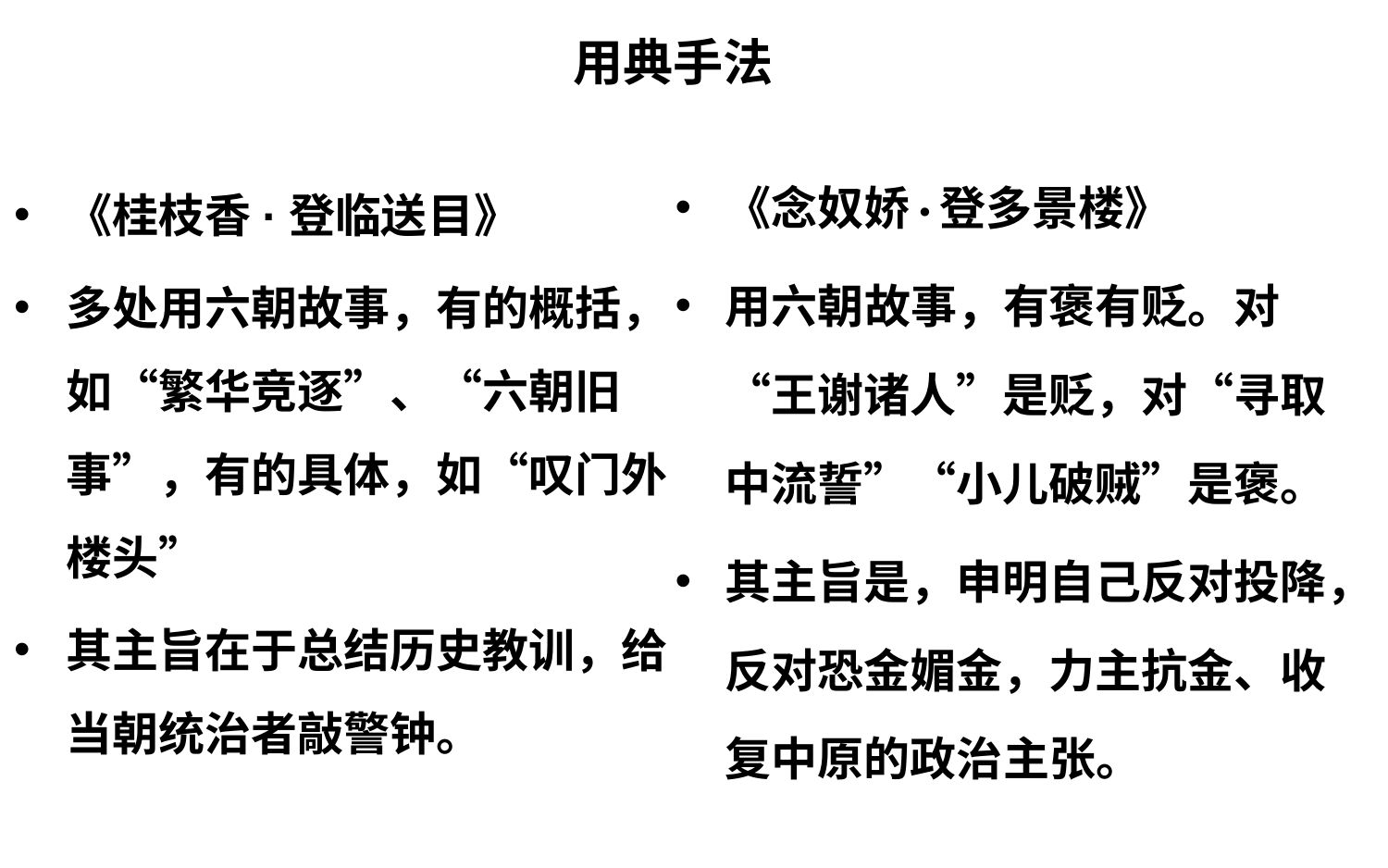

# 用典手法
《念奴娇·登多景楼》
用六朝故事，有褒有贬。对“王谢诸人”是贬，对“寻取中流誓”“小儿破贼”是褒。
其主旨是，申明自己反对投降，反对恐金媚金，力主抗金、收复中原的政治主张。

《桂枝香·登临送目》
多处用六朝故事，有的概括，如“繁华竞逐”、“六朝旧事”，有的具体，如“叹门外楼头”
其主旨在于总结历史教训，给当朝统治者敲警钟。